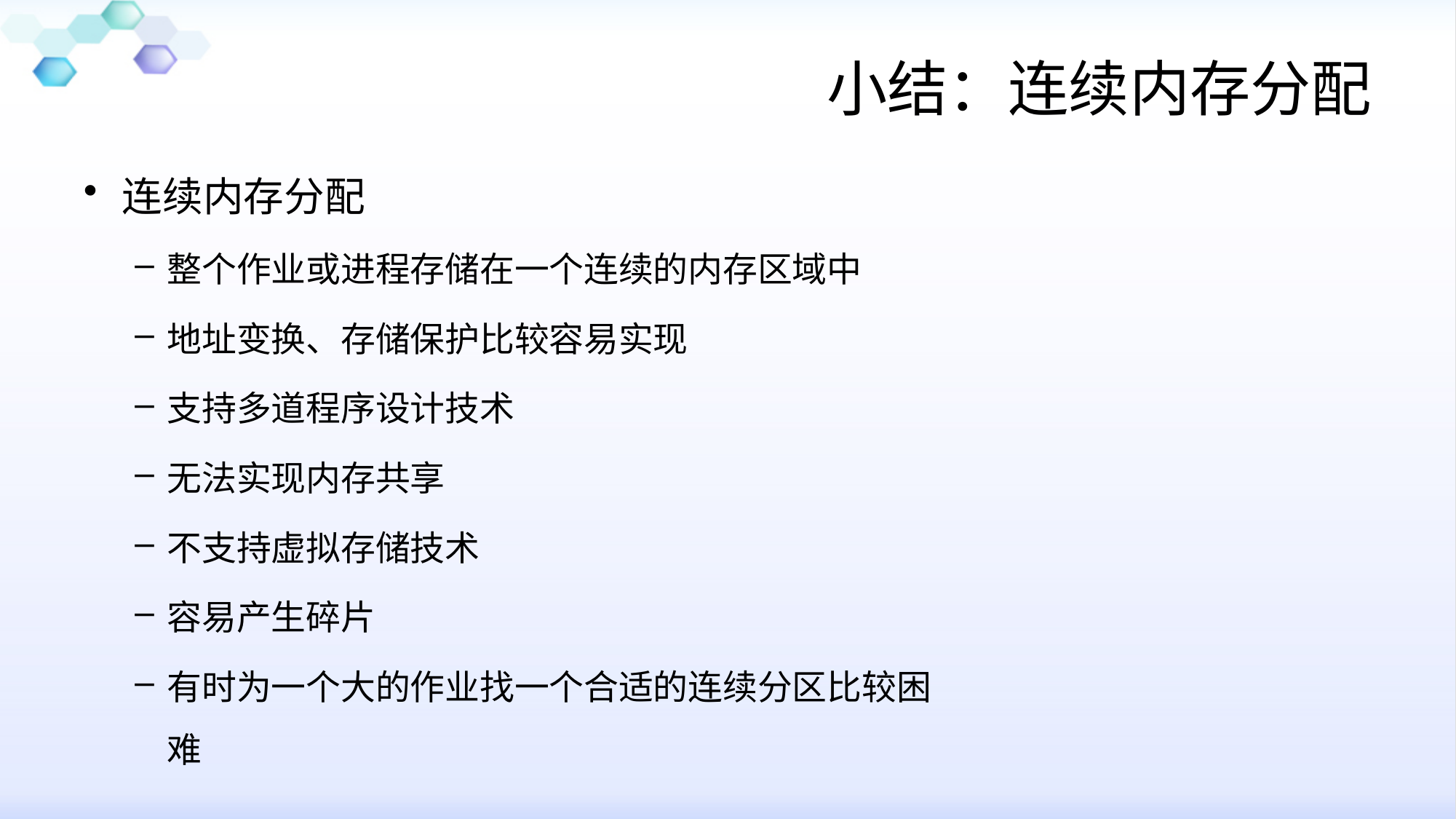

# 小结：连续内存分配
连续内存分配
整个作业或进程存储在一个连续的内存区域中
地址变换、存储保护比较容易实现
支持多道程序设计技术
无法实现内存共享
不支持虚拟存储技术
容易产生碎片
有时为一个大的作业找一个合适的连续分区比较困难